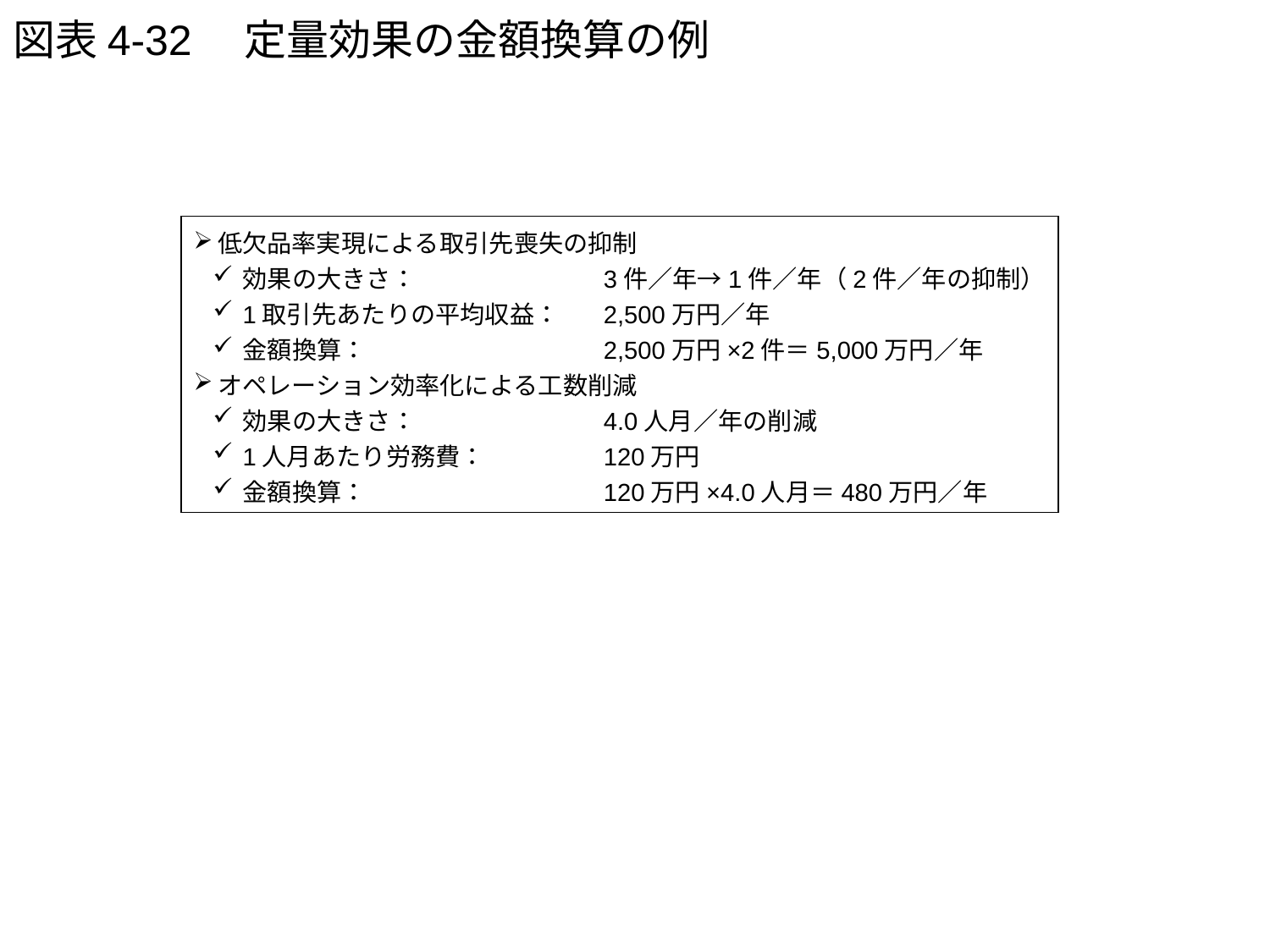

# 図表4-32　定量効果の金額換算の例
低欠品率実現による取引先喪失の抑制
効果の大きさ：	3件／年→1件／年（2件／年の抑制）
1取引先あたりの平均収益：	2,500万円／年
金額換算：	2,500万円×2件＝5,000万円／年
オペレーション効率化による工数削減
効果の大きさ：	4.0人月／年の削減
1人月あたり労務費：	120万円
金額換算：	120万円×4.0人月＝480万円／年